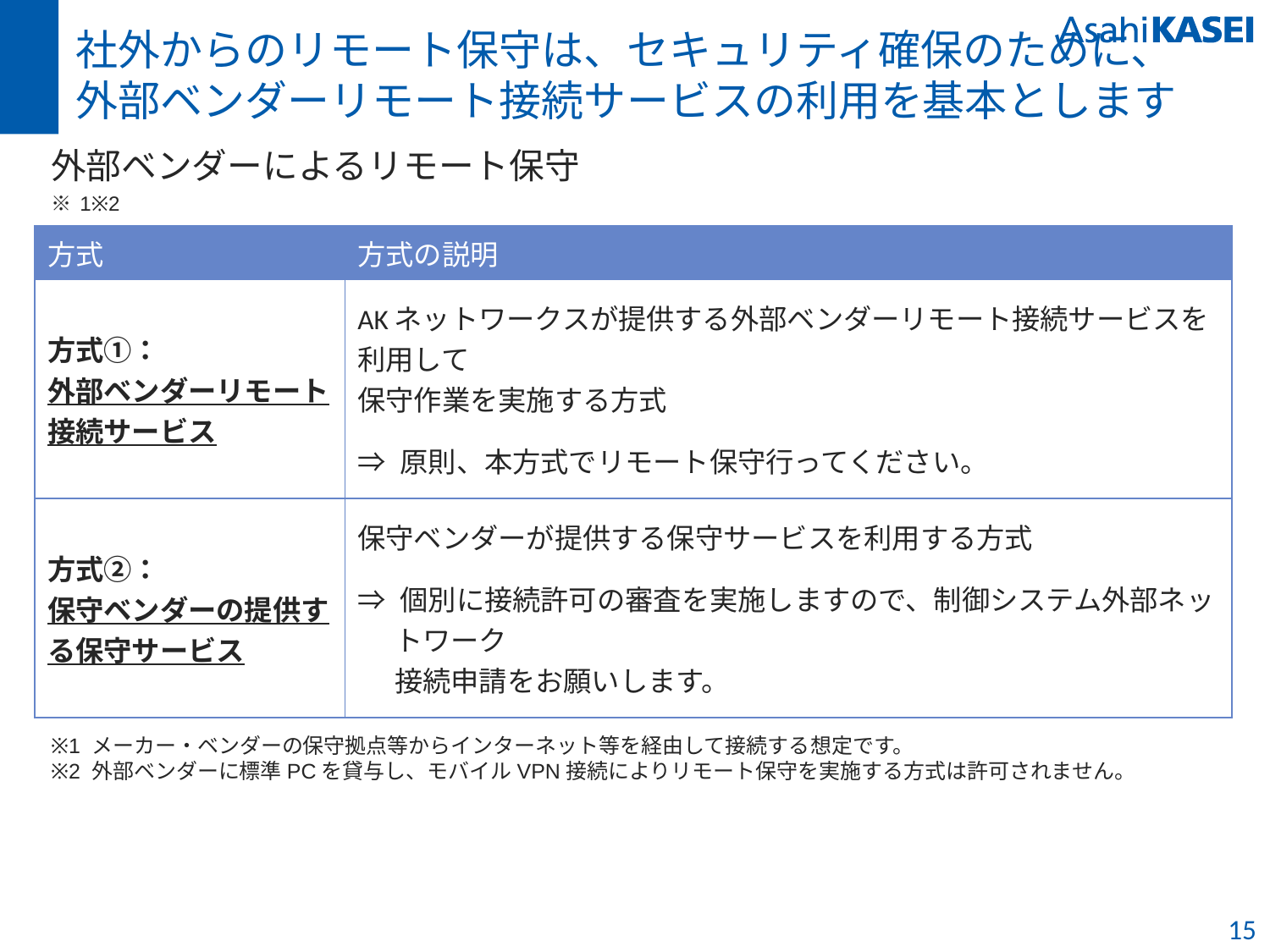

# 社外からのリモート保守は、セキュリティ確保のために、 外部ベンダーリモート接続サービスの利用を基本とします
外部ベンダーによるリモート保守※1※2
| 方式 | 方式の説明 |
| --- | --- |
| 方式①： 外部ベンダーリモート接続サービス | AKネットワークスが提供する外部ベンダーリモート接続サービスを利用して 保守作業を実施する方式 ⇒ 原則、本方式でリモート保守行ってください。 |
| 方式②： 保守ベンダーの提供する保守サービス | 保守ベンダーが提供する保守サービスを利用する方式 ⇒ 個別に接続許可の審査を実施しますので、制御システム外部ネットワーク 接続申請をお願いします。 |
※1 メーカー・ベンダーの保守拠点等からインターネット等を経由して接続する想定です。
※2 外部ベンダーに標準PCを貸与し、モバイルVPN接続によりリモート保守を実施する方式は許可されません。